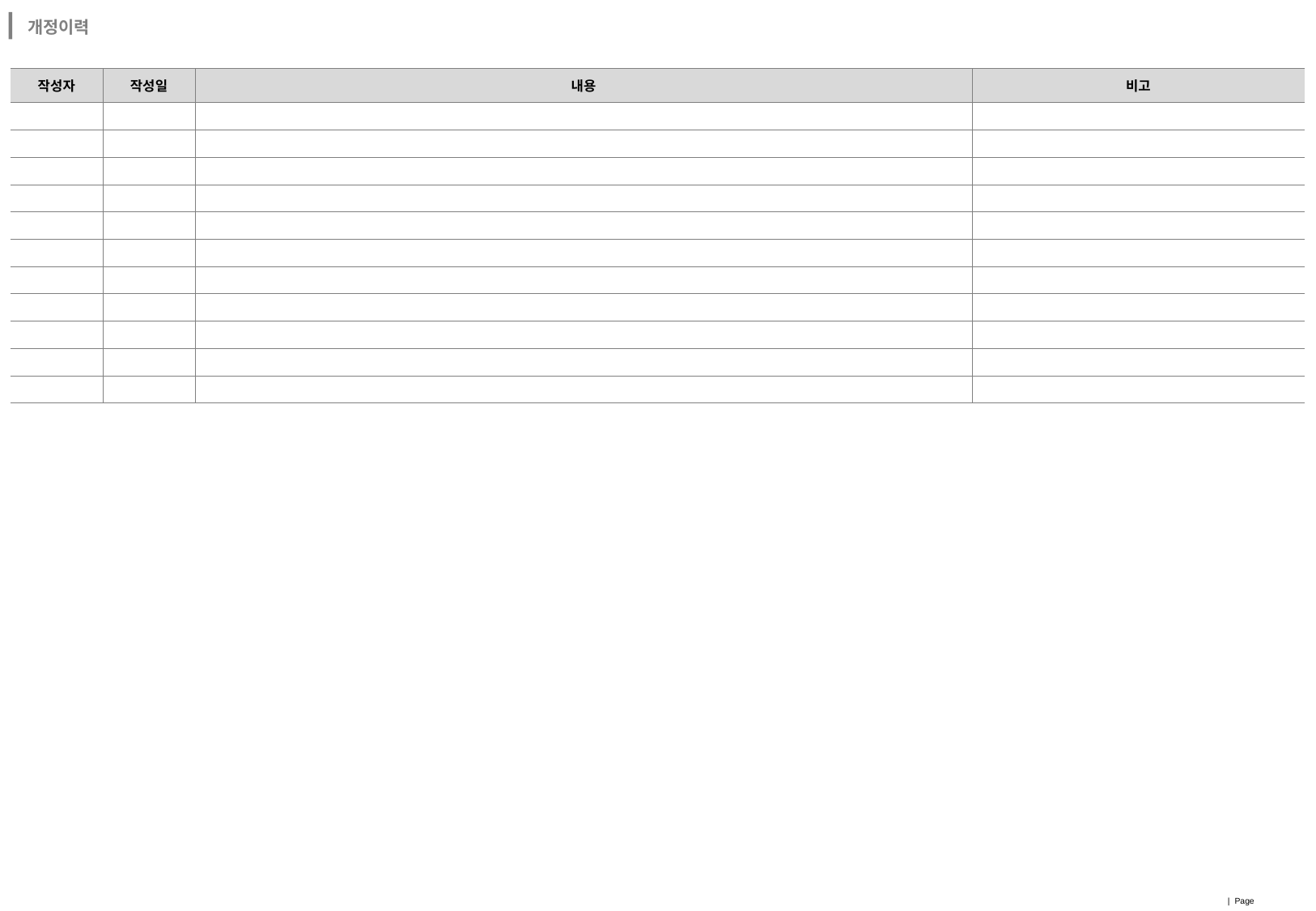

개정이력
| 작성자 | 작성일 | 내용 | 비고 |
| --- | --- | --- | --- |
|  |  |  |  |
|  |  |  |  |
|  |  |  |  |
|  |  |  |  |
|  |  |  |  |
|  |  |  |  |
|  |  |  |  |
|  |  |  |  |
|  |  |  |  |
|  |  |  |  |
|  |  |  |  |